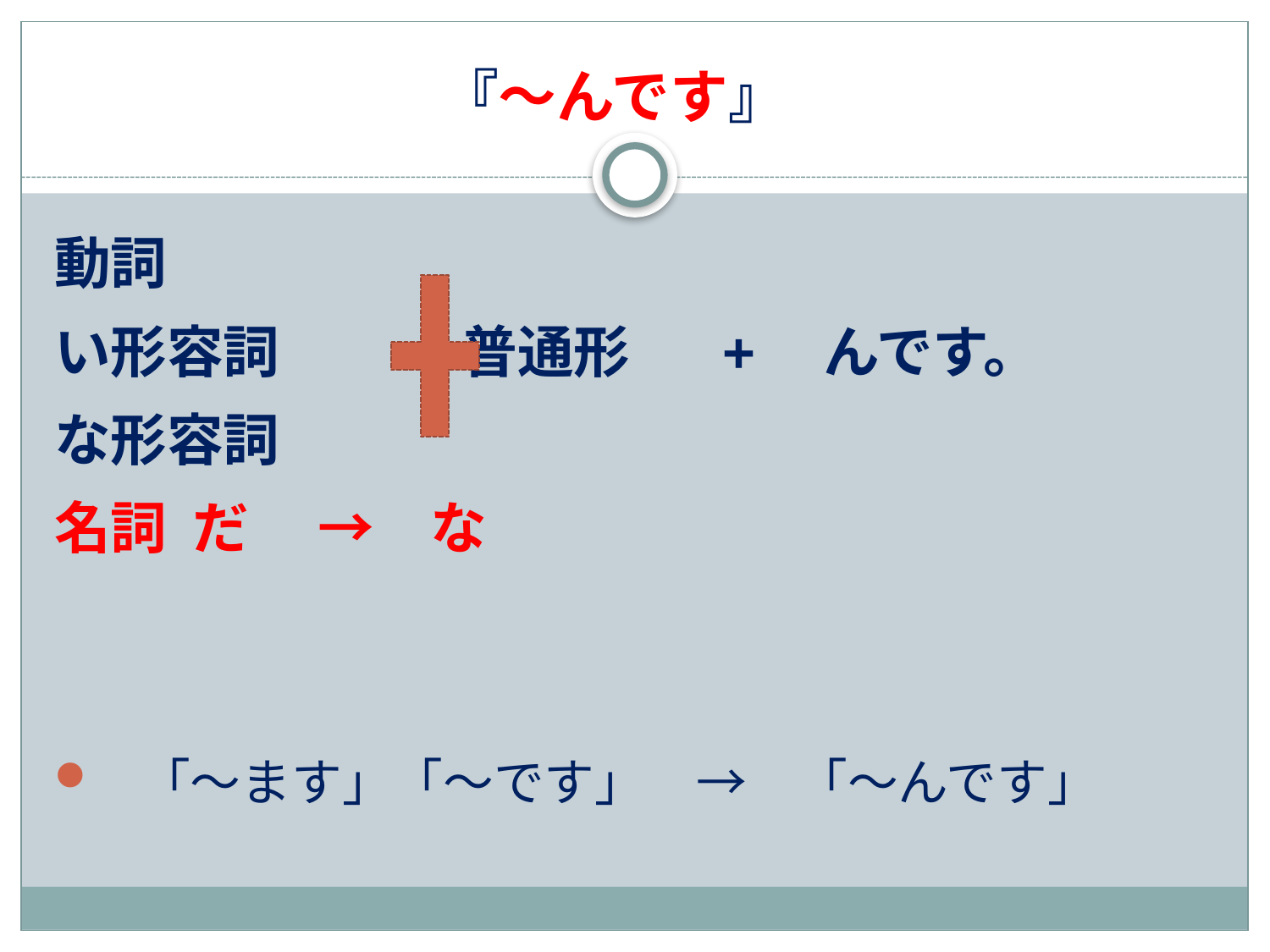

# 『～んです』
動詞
い形容詞 　　　普通形  　+　んです。
な形容詞
名詞  だ 　→　な

　「～ます」「～です」　→　「～んです」